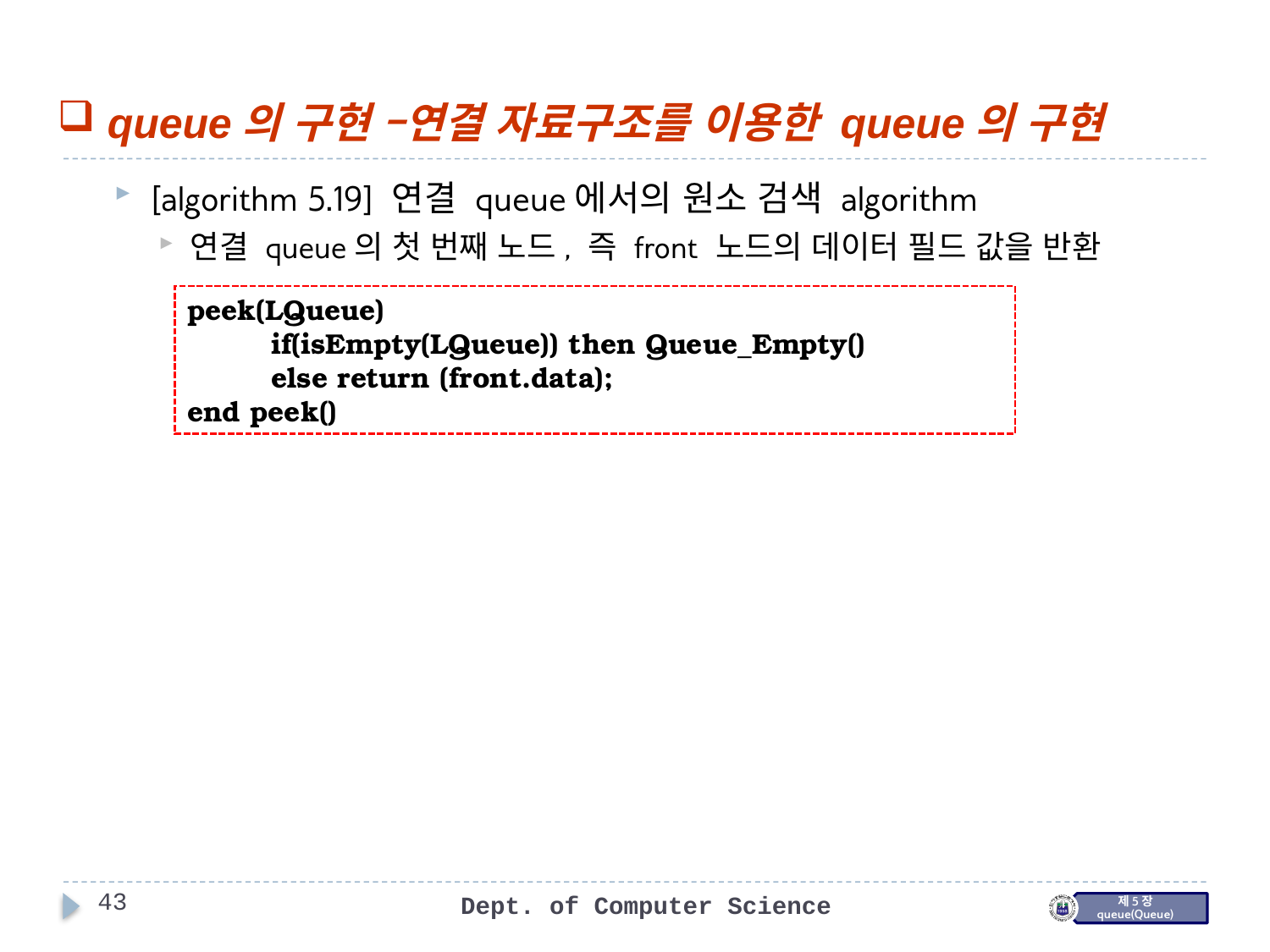

queue의 구현 –연결 자료구조를 이용한 queue의 구현
[algorithm 5.19] 연결 queue에서의 원소 검색 algorithm
연결 queue의 첫 번째 노드, 즉 front 노드의 데이터 필드 값을 반환

peek(LQueue)
         if(isEmpty(LQueue)) then Queue_Empty()
         else return (front.data);
end peek()
43
Dept. of Computer Science